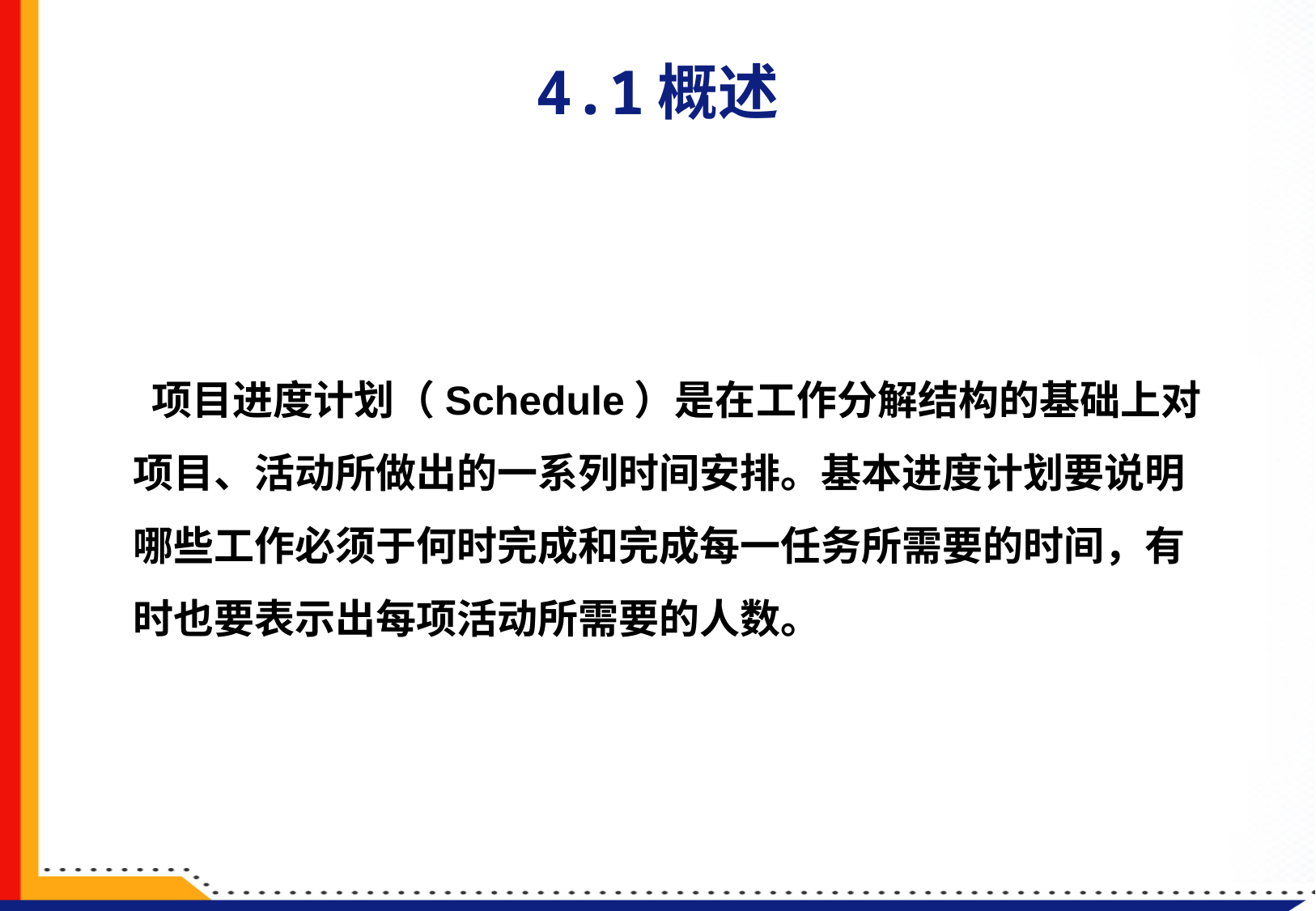

13
# 4.1	概述
 项目进度计划（Schedule）是在工作分解结构的基础上对项目、活动所做出的一系列时间安排。基本进度计划要说明哪些工作必须于何时完成和完成每一任务所需要的时间，有时也要表示出每项活动所需要的人数。